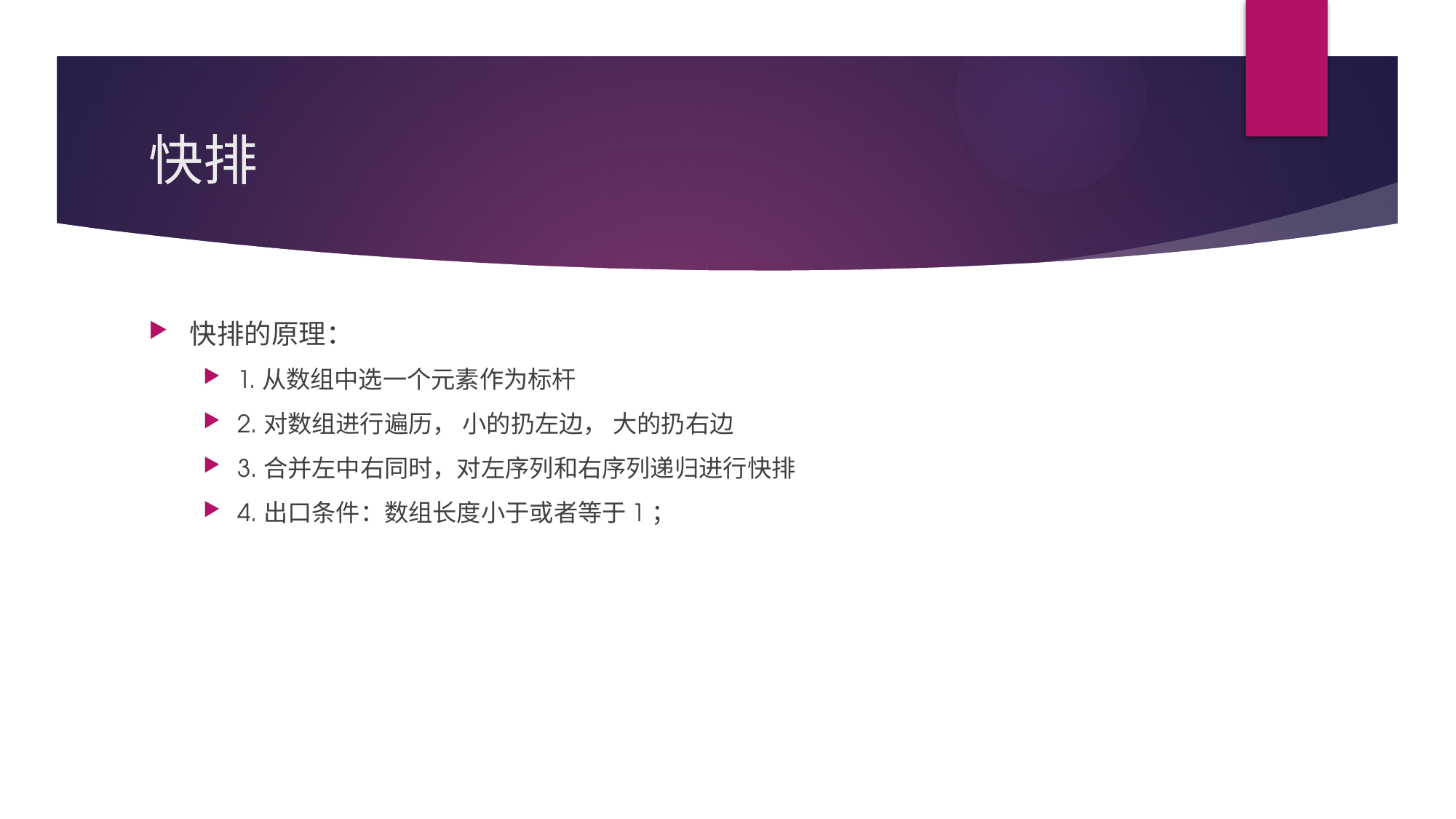

# 快排
快排的原理：
1.从数组中选一个元素作为标杆
2.对数组进行遍历， 小的扔左边， 大的扔右边
3.合并左中右同时，对左序列和右序列递归进行快排
4.出口条件：数组长度小于或者等于1；